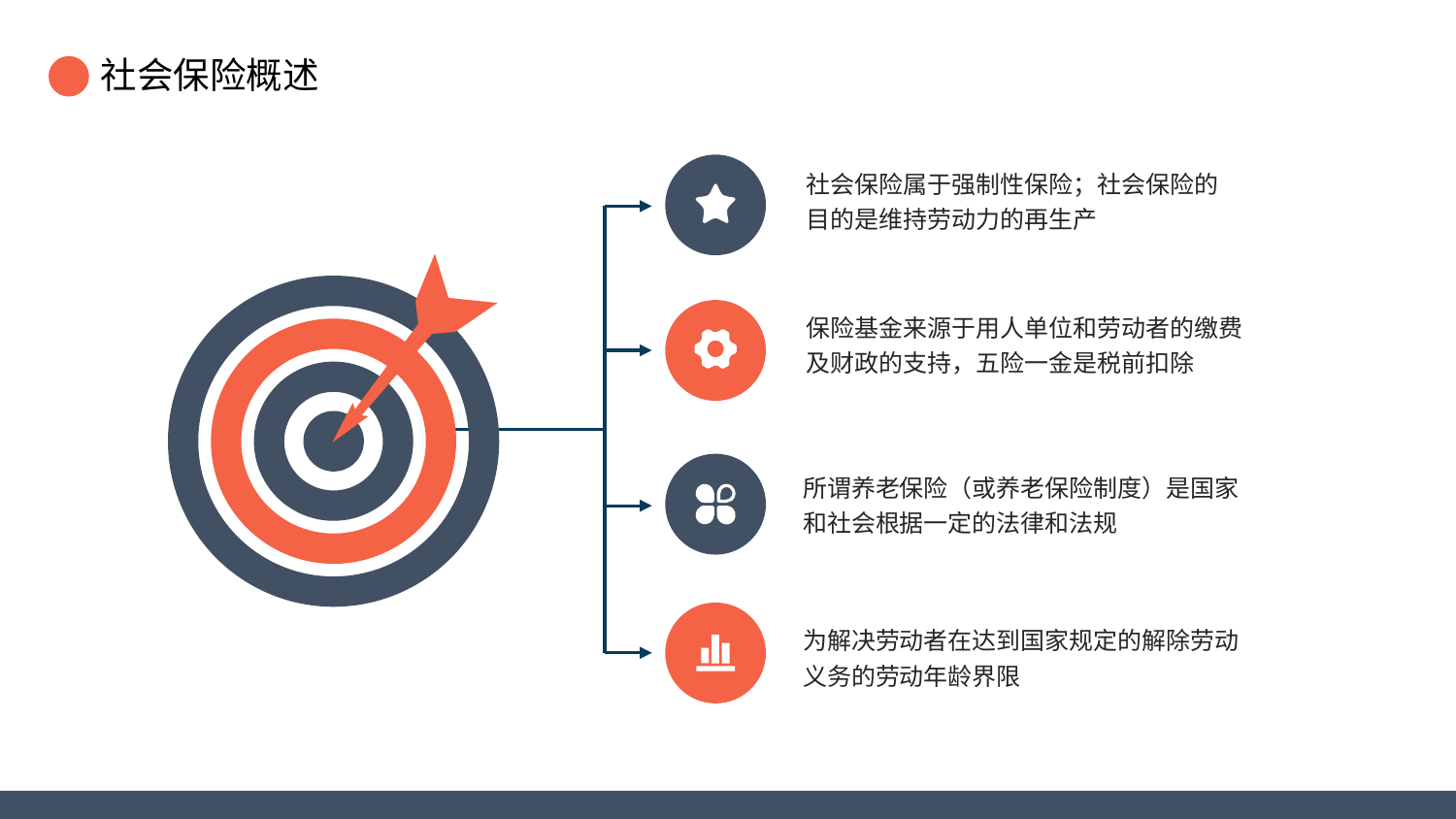

社会保险属于强制性保险；社会保险的目的是维持劳动力的再生产

保险基金来源于用人单位和劳动者的缴费及财政的支持，五险一金是税前扣除
所谓养老保险（或养老保险制度）是国家和社会根据一定的法律和法规
为解决劳动者在达到国家规定的解除劳动义务的劳动年龄界限